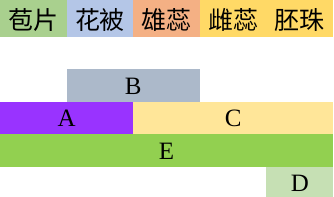

| 苞片 | 花被 | 雄蕊 | 雌蕊 | 胚珠 |
| --- | --- | --- | --- | --- |
|  |  |  |  |  |
|  | B |  |  |  |
| A |  | C |  |  |
| E |  |  |  |  |
|  |  |  |  | D |